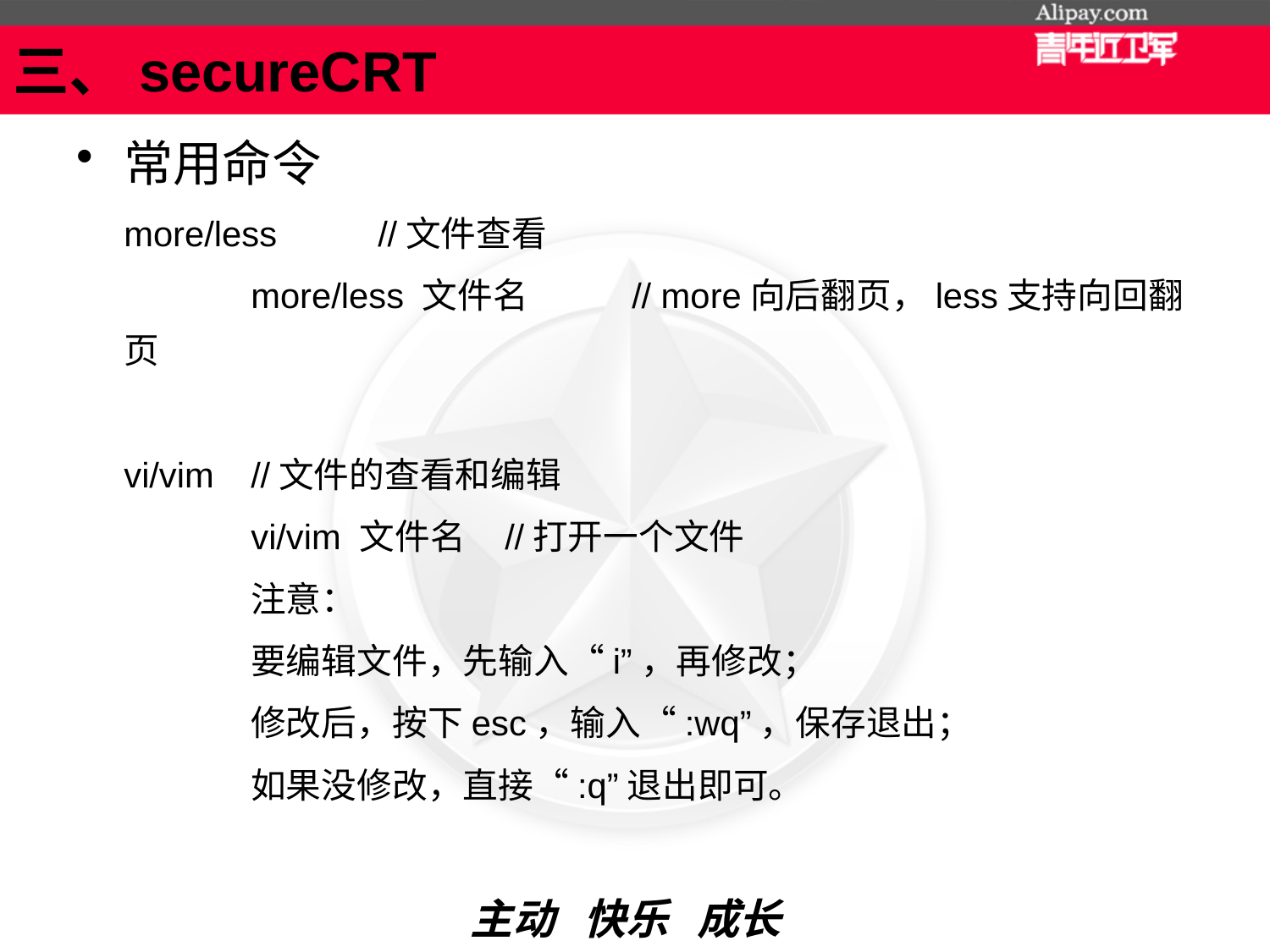

# 三、secureCRT
常用命令
	more/less	//文件查看
		more/less 文件名	// more向后翻页，less支持向回翻页

	vi/vim	//文件的查看和编辑
		vi/vim 文件名	//打开一个文件
		注意：
		要编辑文件，先输入“i”，再修改；
		修改后，按下esc，输入“:wq”，保存退出；
		如果没修改，直接“:q”退出即可。

主动   快乐   成长